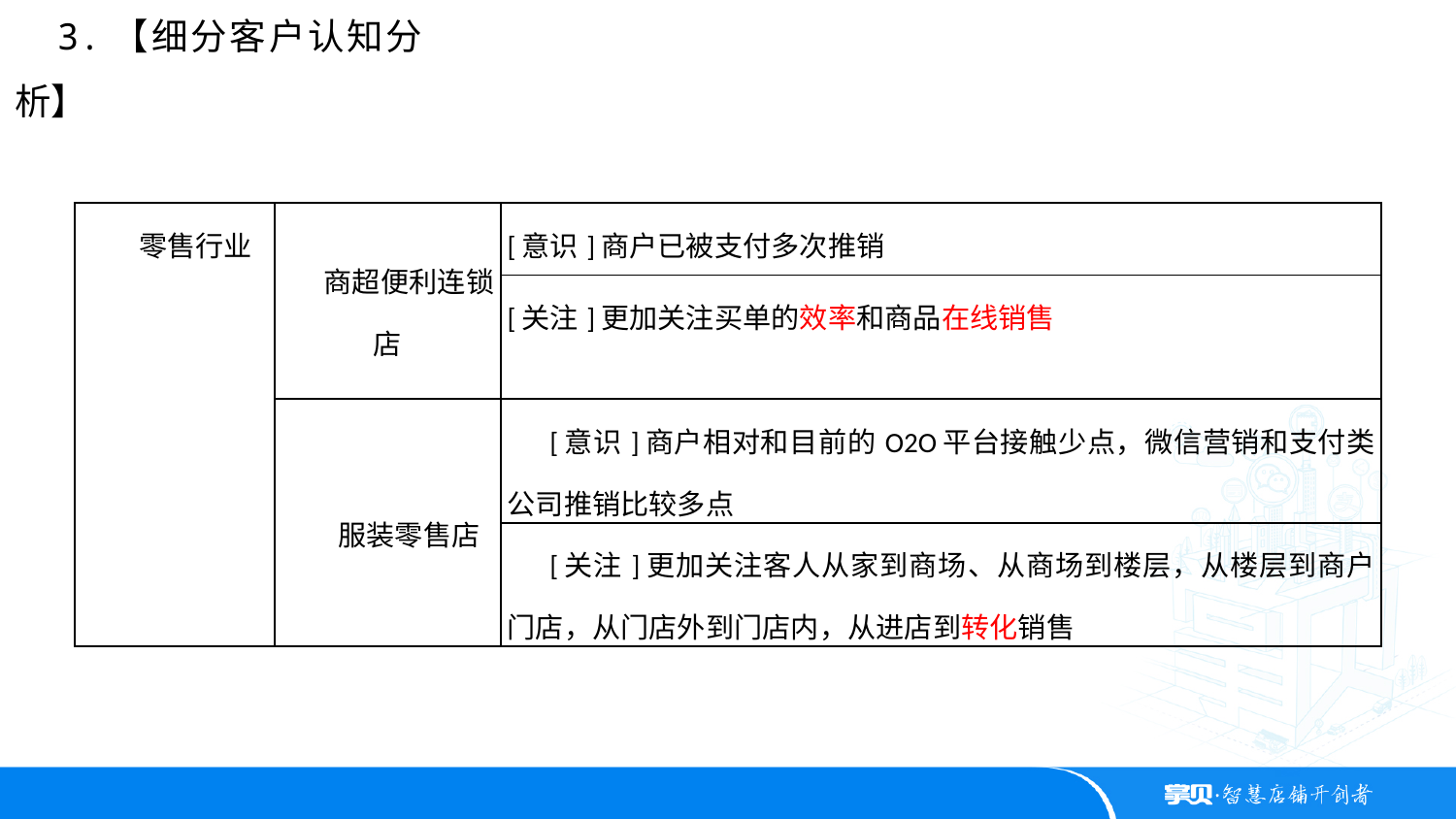

3.【细分客户认知分析】
| 零售行业 | 商超便利连锁店 | [意识]商户已被支付多次推销 |
| --- | --- | --- |
|  |  | [关注]更加关注买单的效率和商品在线销售 |
|  | 服装零售店 | [意识]商户相对和目前的O2O平台接触少点，微信营销和支付类公司推销比较多点 |
|  |  | [关注]更加关注客人从家到商场、从商场到楼层，从楼层到商户门店，从门店外到门店内，从进店到转化销售 |